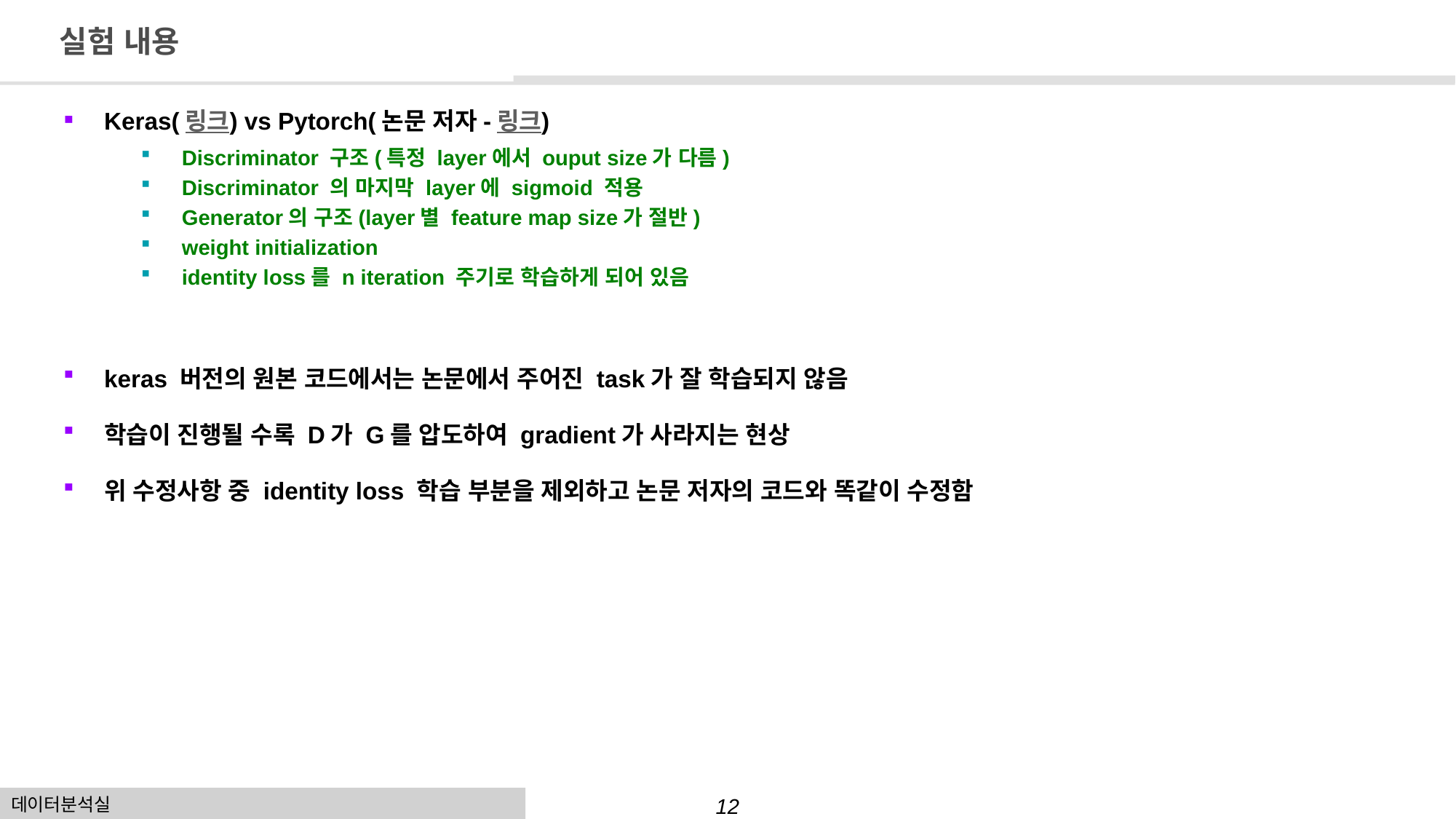

# 실험 내용
Keras(링크) vs Pytorch(논문 저자-링크)
Discriminator 구조(특정 layer에서 ouput size가 다름)
Discriminator 의 마지막 layer에 sigmoid 적용
Generator의 구조(layer별 feature map size가 절반)
weight initialization
identity loss를 n iteration 주기로 학습하게 되어 있음

keras 버전의 원본 코드에서는 논문에서 주어진 task가 잘 학습되지 않음
학습이 진행될 수록 D가 G를 압도하여 gradient가 사라지는 현상
위 수정사항 중 identity loss 학습 부분을 제외하고 논문 저자의 코드와 똑같이 수정함